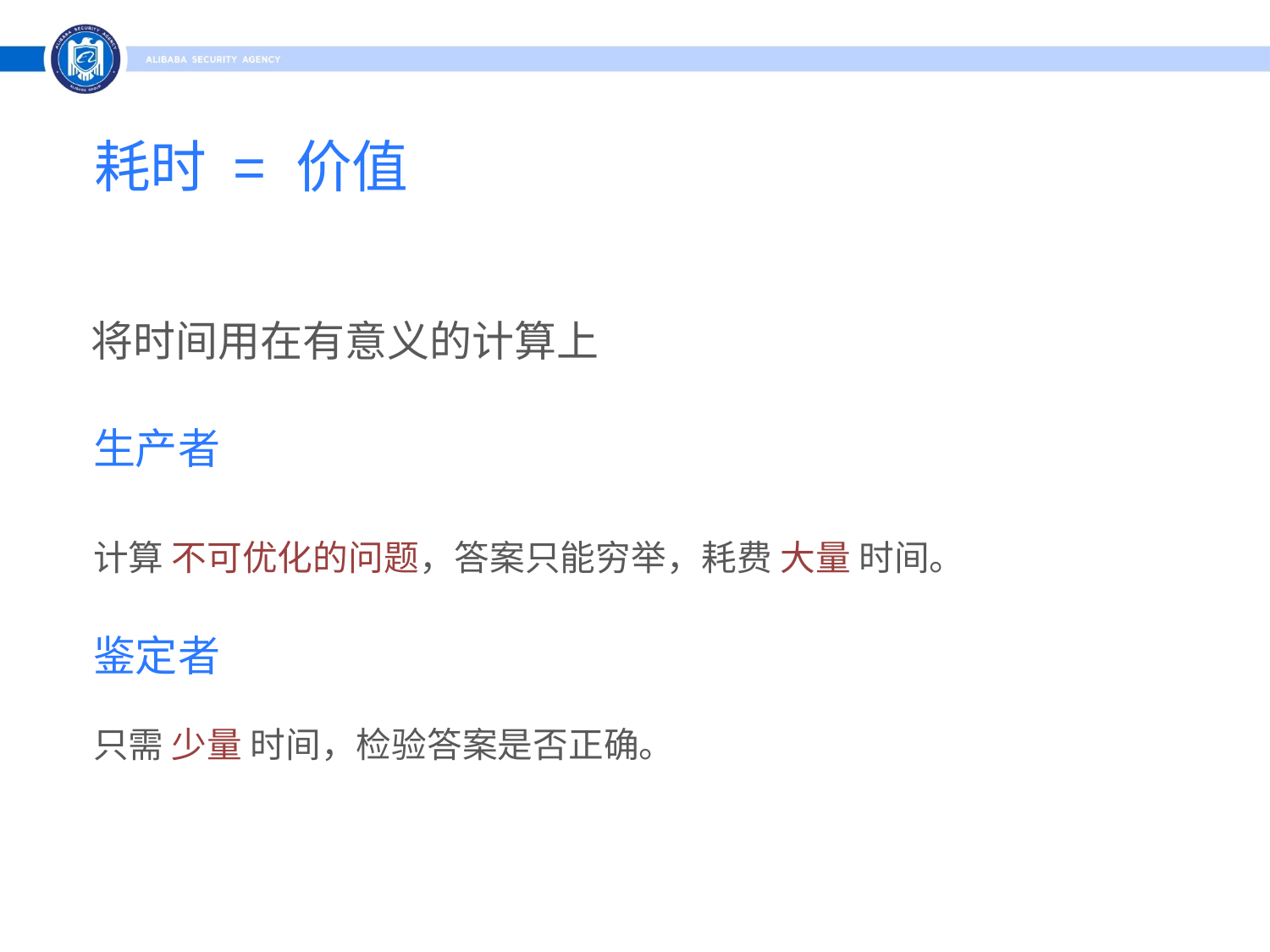

耗时 = 价值
将时间用在有意义的计算上
生产者
计算 不可优化的问题，答案只能穷举，耗费 大量 时间。
鉴定者
只需 少量 时间，检验答案是否正确。